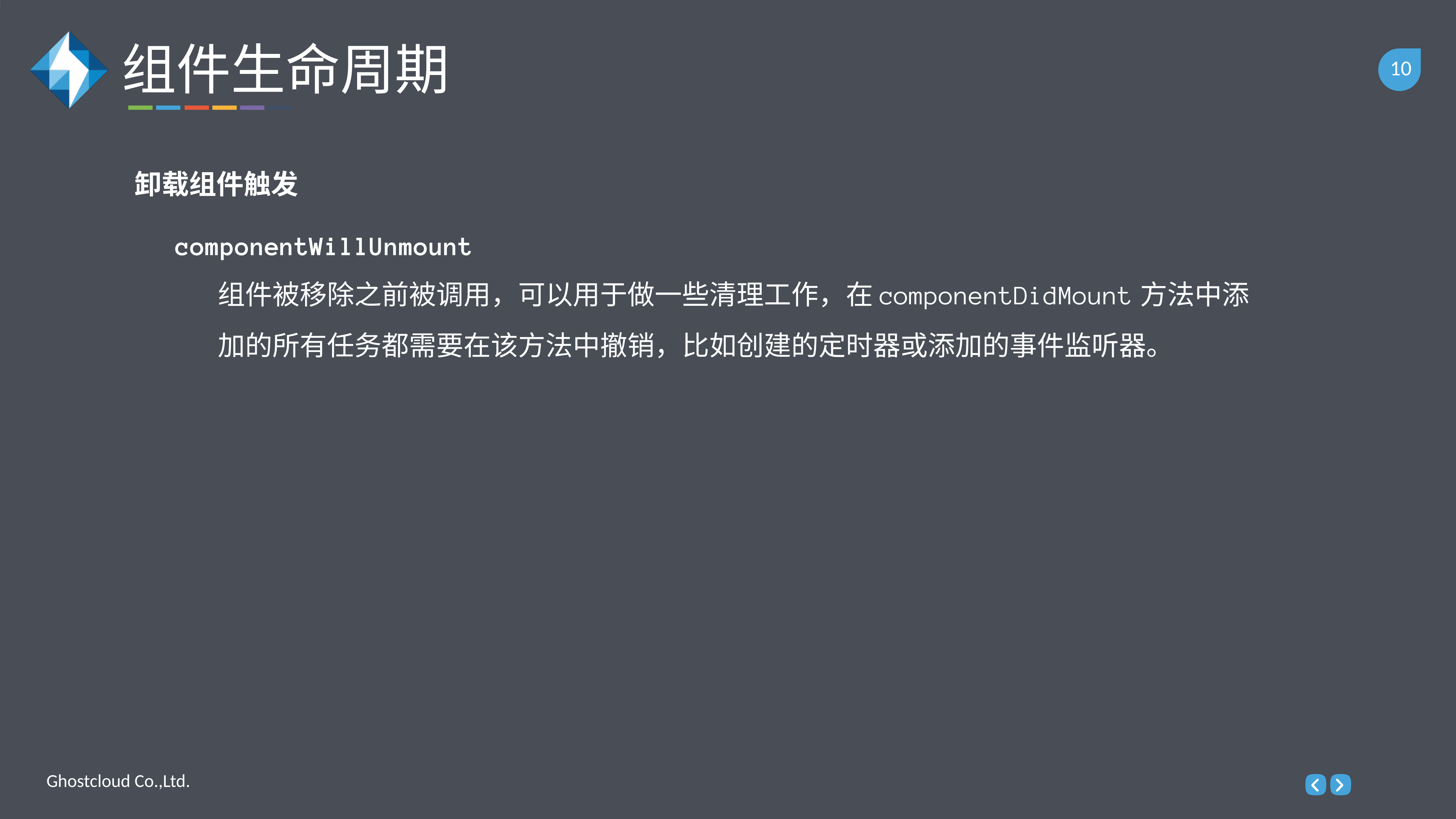

组件生命周期

卸载组件触发
componentWillUnmount
组件被移除之前被调用，可以用于做一些清理工作，在componentDidMount方法中添加的所有任务都需要在该方法中撤销，比如创建的定时器或添加的事件监听器。